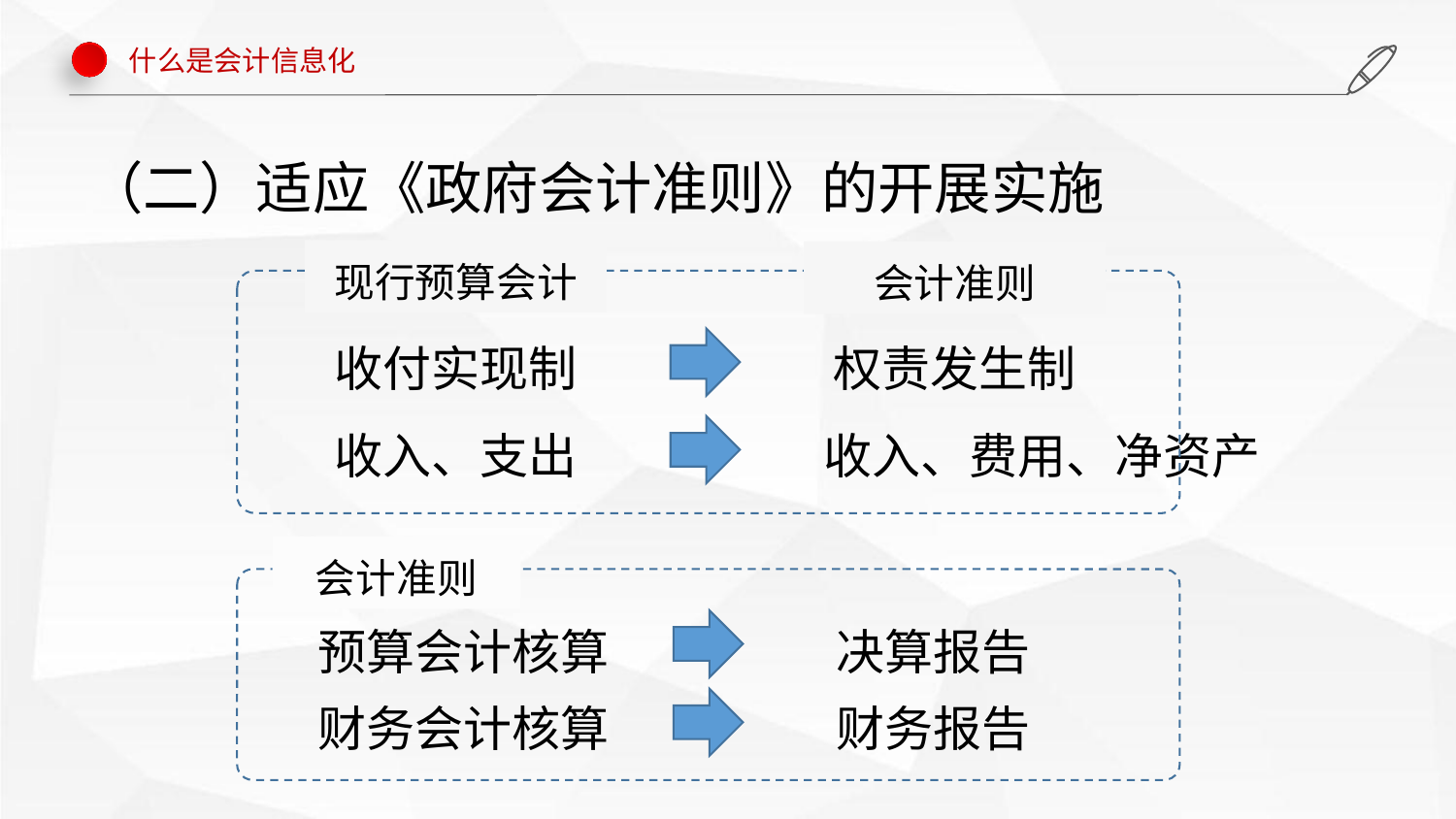

什么是会计信息化

（二）适应《政府会计准则》的开展实施
现行预算会计
会计准则

收付实现制
权责发生制

收入、支出
收入、费用、净资产

会计准则

预算会计核算
决算报告

财务会计核算
财务报告